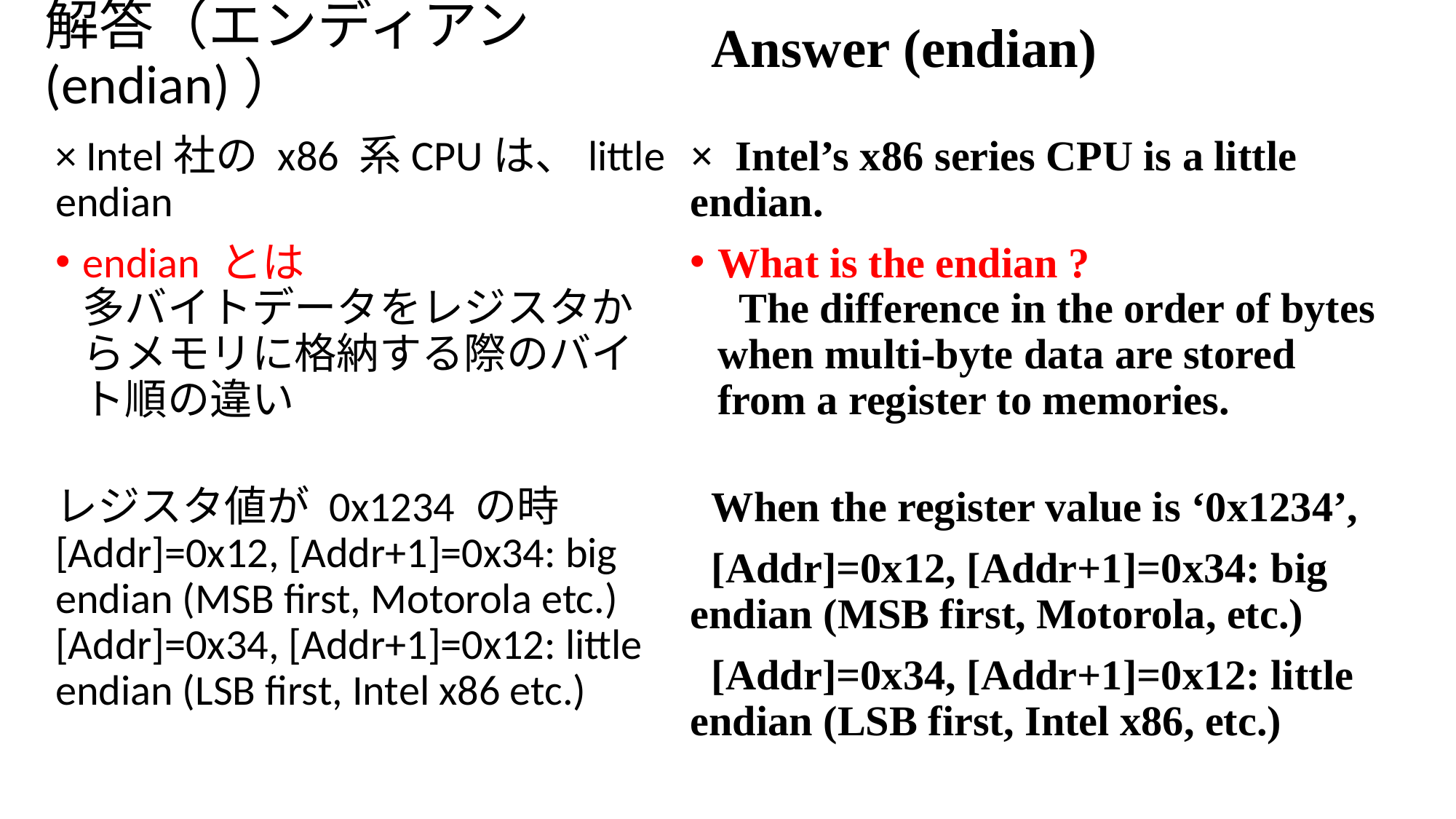

# Answer (endian)
解答（エンディアン(endian)）
× Intel社の x86 系CPUは、little endian
endian とは
多バイトデータをレジスタからメモリに格納する際のバイト順の違い
レジスタ値が 0x1234 の時
[Addr]=0x12, [Addr+1]=0x34: big endian (MSB first, Motorola etc.)
[Addr]=0x34, [Addr+1]=0x12: little endian (LSB first, Intel x86 etc.)

×  Intel’s x86 series CPU is a little endian.
What is the endian ?
  The difference in the order of bytes when multi-byte data are stored from a register to memories.
  When the register value is ‘0x1234’,
  [Addr]=0x12, [Addr+1]=0x34: big endian (MSB first, Motorola, etc.)
  [Addr]=0x34, [Addr+1]=0x12: little endian (LSB first, Intel x86, etc.)